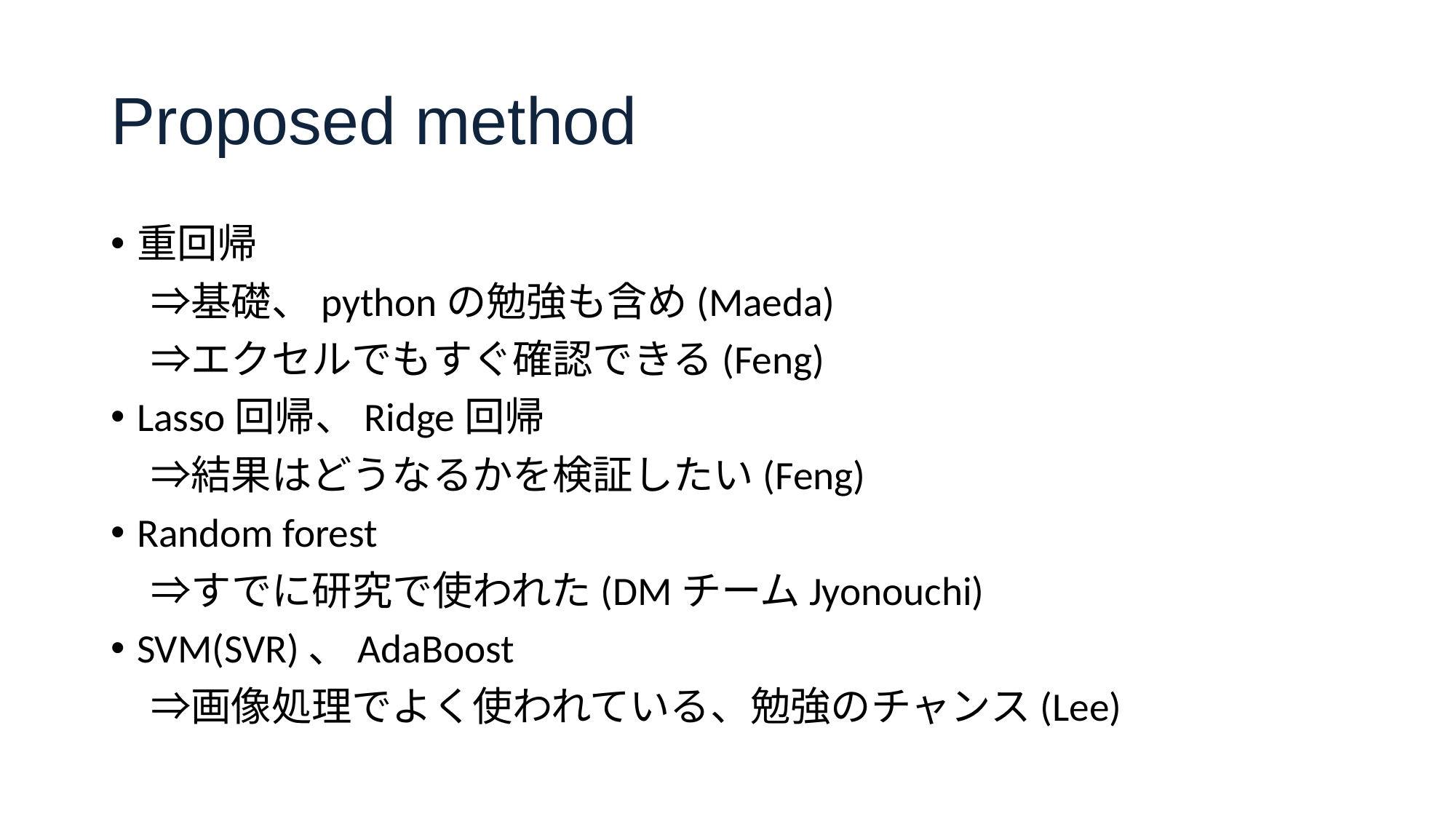

# Proposed method
重回帰
　⇒基礎、pythonの勉強も含め(Maeda)
　⇒エクセルでもすぐ確認できる(Feng)
Lasso回帰、Ridge回帰
　⇒結果はどうなるかを検証したい(Feng)
Random forest
　⇒すでに研究で使われた(DMチームJyonouchi)
SVM(SVR)、AdaBoost
　⇒画像処理でよく使われている、勉強のチャンス(Lee)